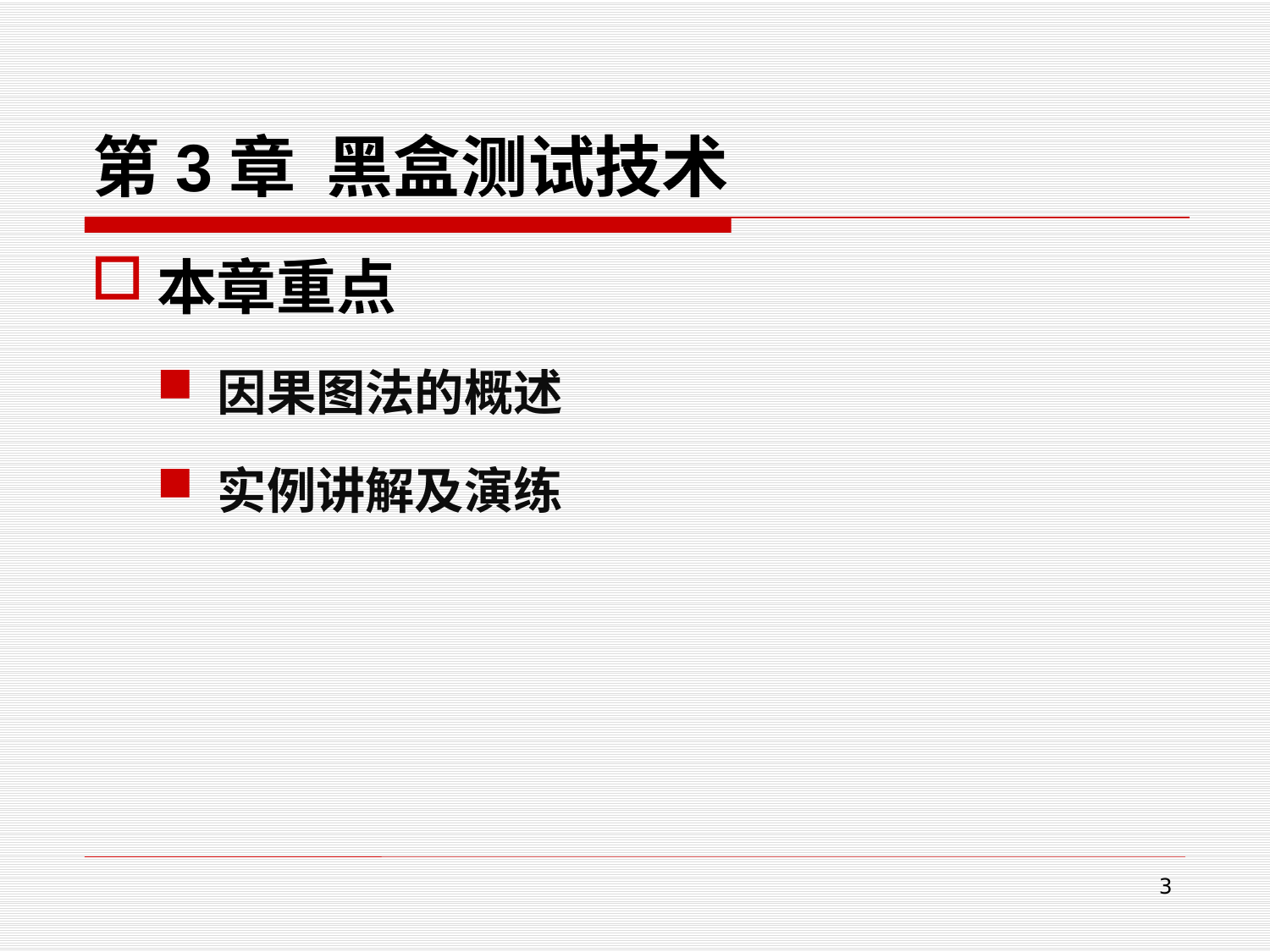

# 第3章  黑盒测试技术
本章重点
因果图法的概述
实例讲解及演练

3